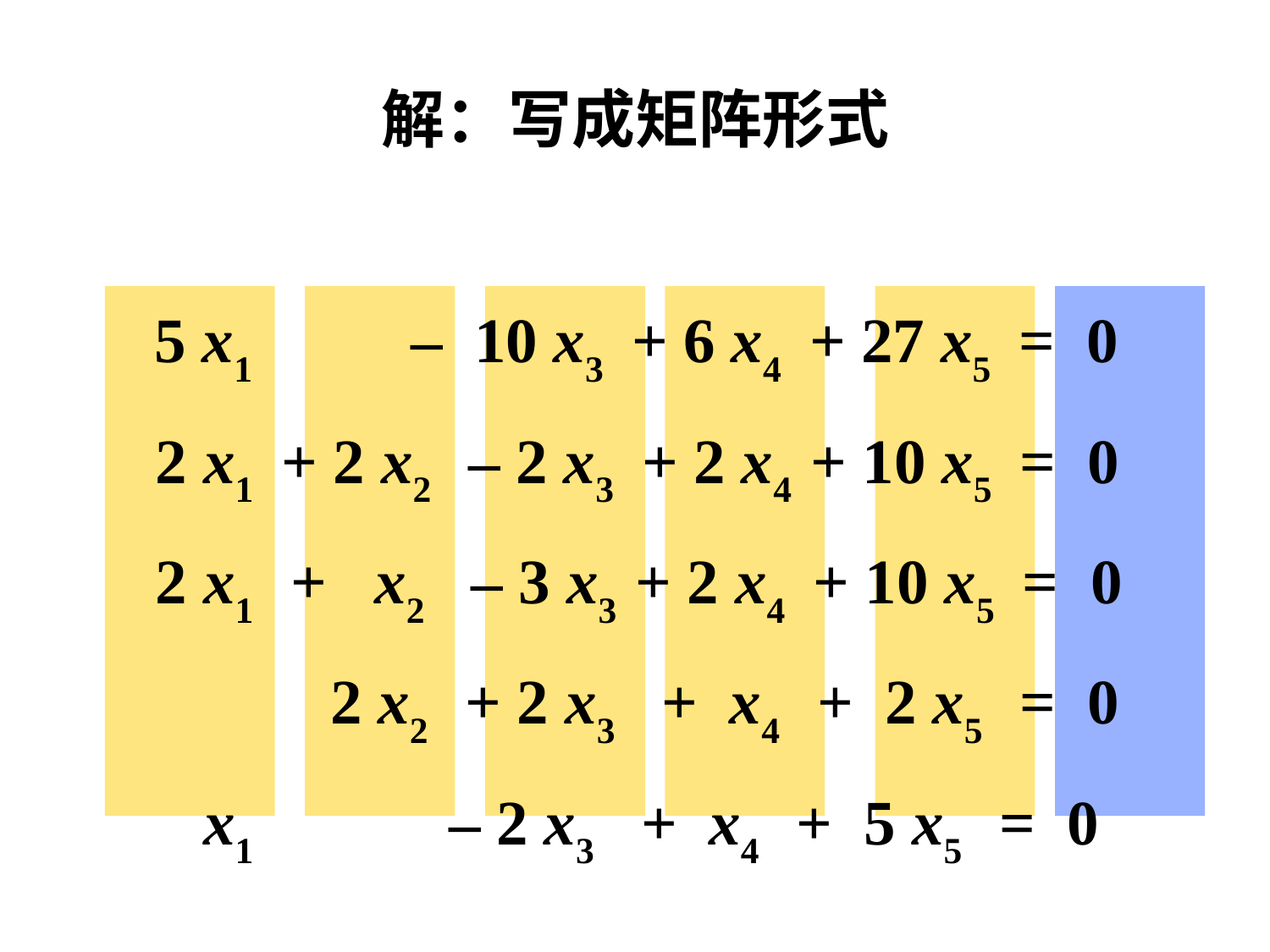

# 解：写成矩阵形式
     5 x1                 –  10 x3   + 6 x4   + 27 x5   =  0
     2 x1   + 2 x2    – 2 x3   + 2 x4  + 10 x5   =  0
     2 x1    +   x2     – 3 x3  + 2 x4   + 10 x5   =  0
                2 x2    + 2 x3     +  x4    +  2 x5    =  0
        x1                     – 2 x3     +  x4    +  5 x5    =  0